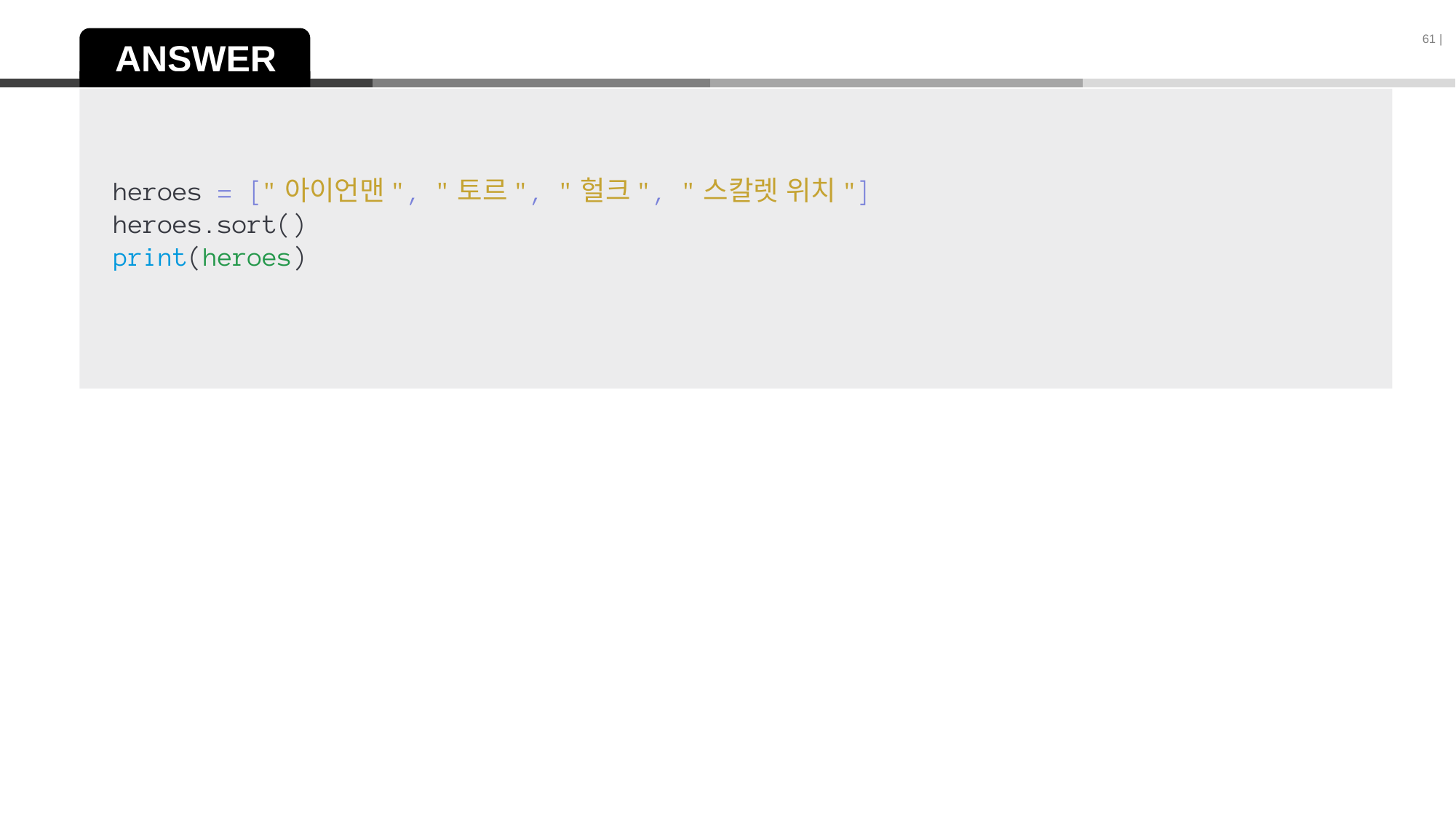

61 |

ANSWER

heroes = ["아이언맨", "토르", "헐크", "스칼렛 위치"]
heroes.sort()
print(heroes)